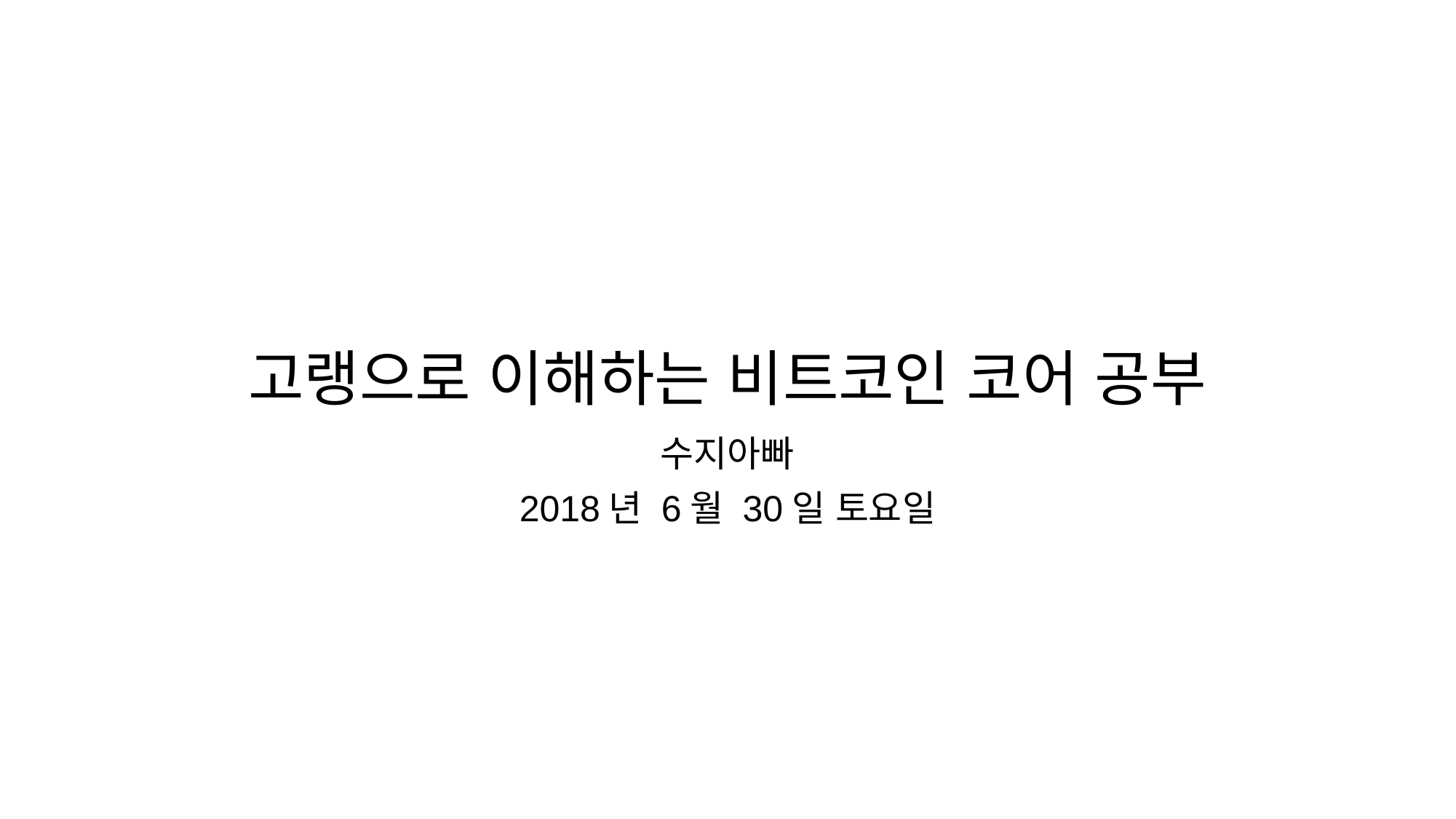

# 고랭으로 이해하는 비트코인 코어 공부
수지아빠
2018년 6월 30일 토요일